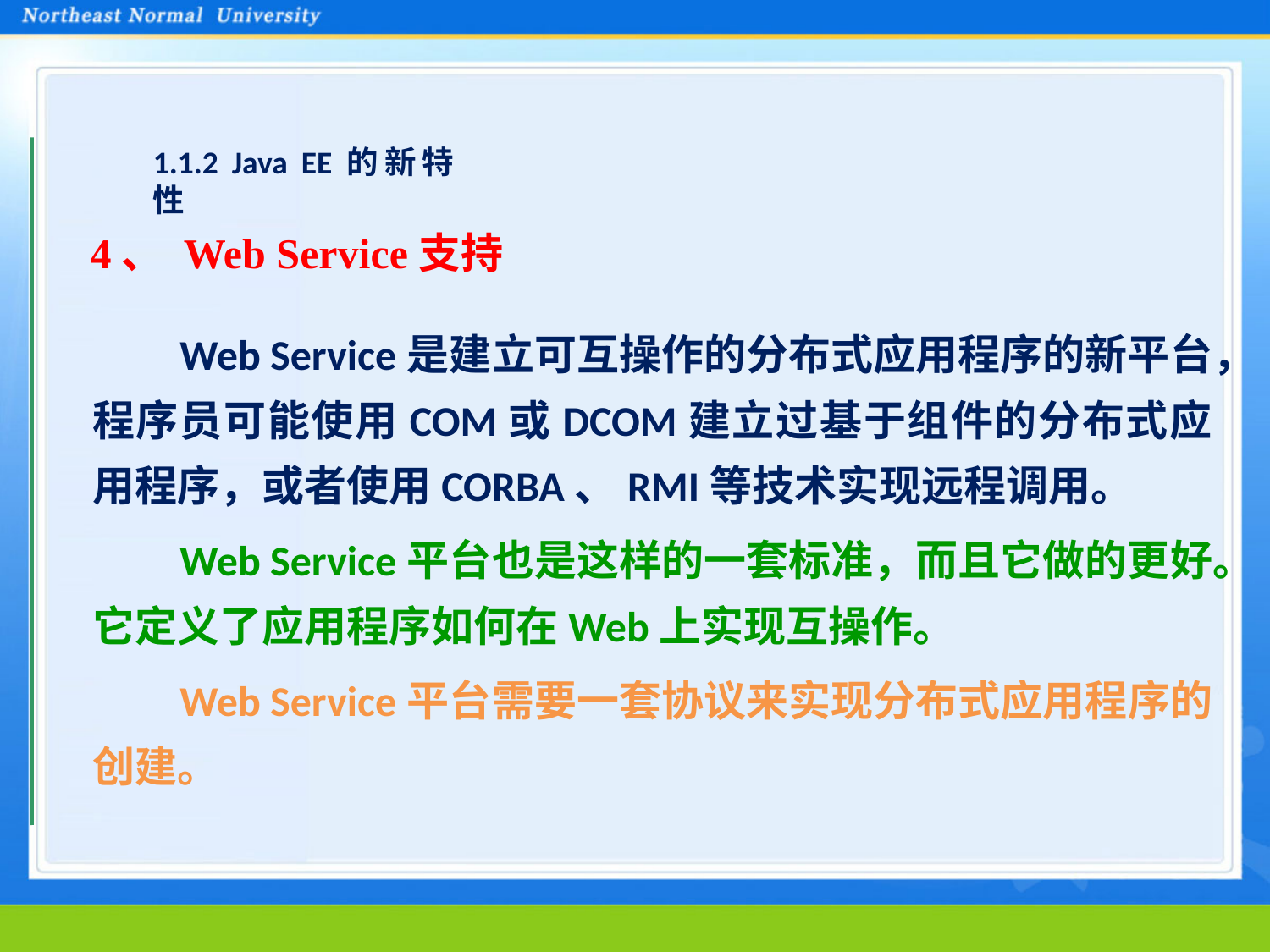

#
1.1.2 Java EE的新特性
4、 Web Service支持

Web Service是建立可互操作的分布式应用程序的新平台，程序员可能使用COM或DCOM建立过基于组件的分布式应用程序，或者使用CORBA、RMI等技术实现远程调用。
Web Service平台也是这样的一套标准，而且它做的更好。它定义了应用程序如何在Web上实现互操作。
Web Service平台需要一套协议来实现分布式应用程序的创建。